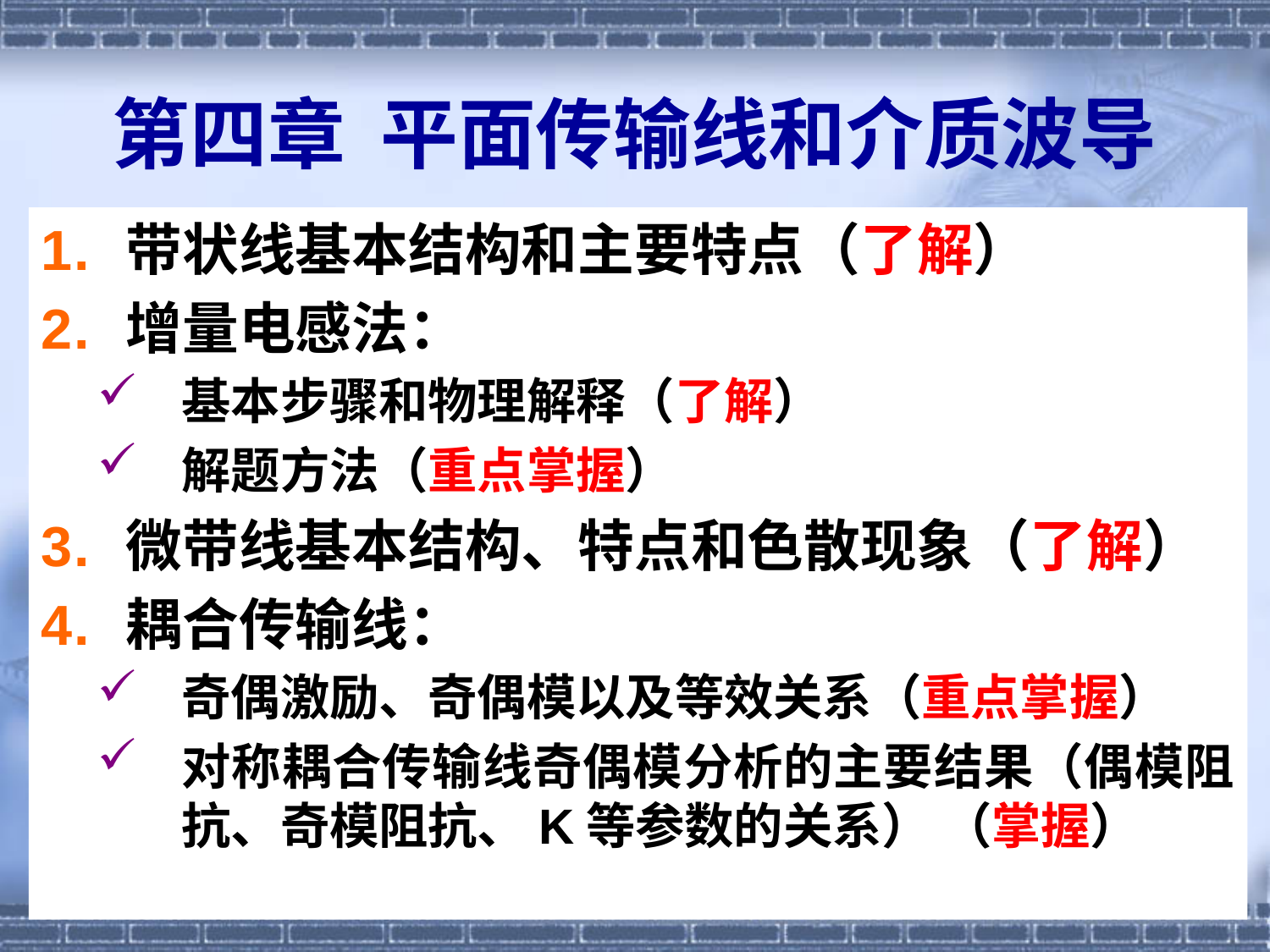

# 第四章  平面传输线和介质波导
带状线基本结构和主要特点（了解）
增量电感法：
基本步骤和物理解释（了解）
解题方法（重点掌握）
微带线基本结构、特点和色散现象（了解）
耦合传输线：
奇偶激励、奇偶模以及等效关系（重点掌握）
对称耦合传输线奇偶模分析的主要结果（偶模阻抗、奇模阻抗、K等参数的关系） （掌握）